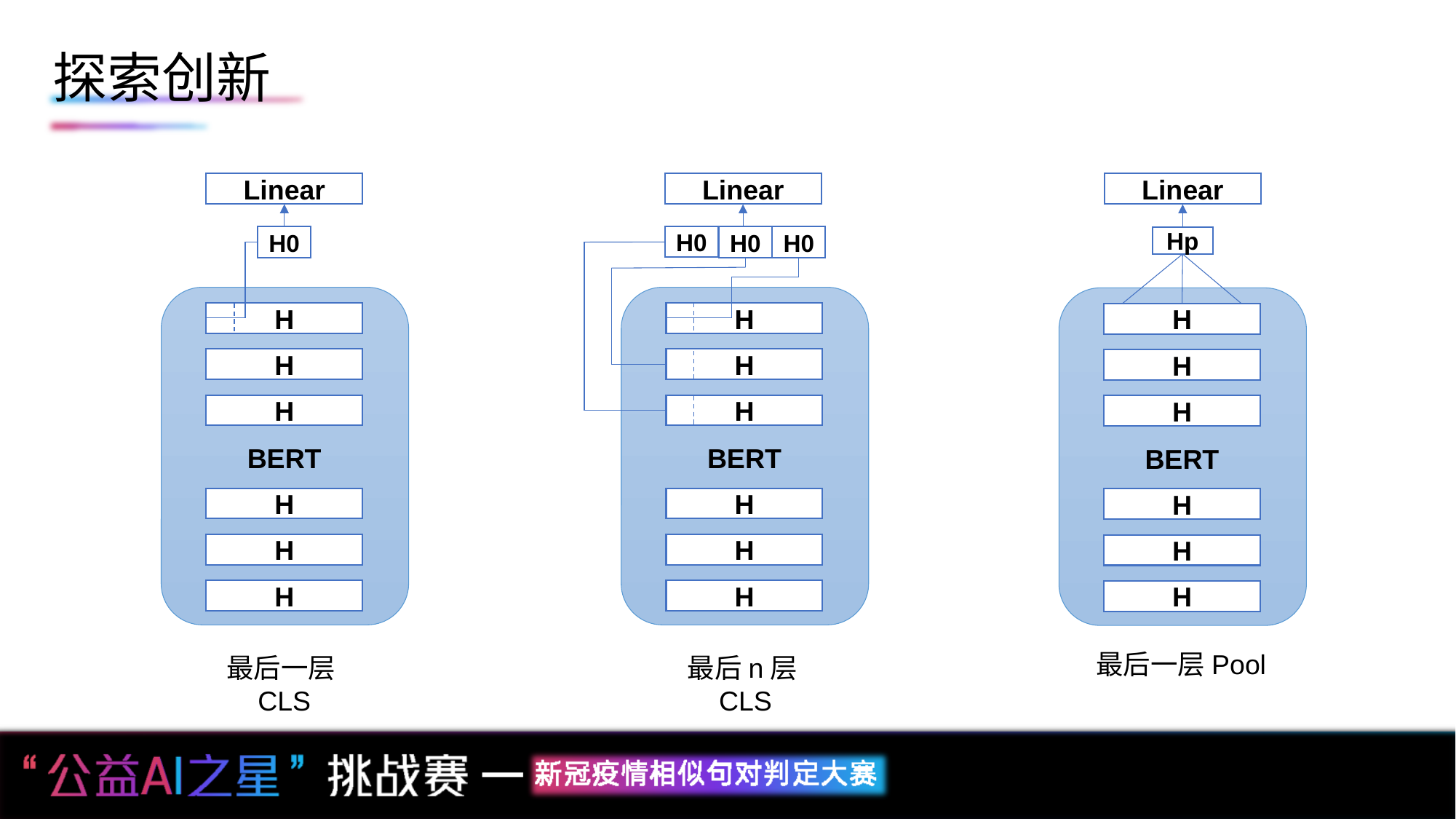

# 探索创新
Linear
H0

H
H
H
BERT
H
H
H
Linear
H0
H0
H0

H
H
H
BERT
H
H
H
Linear
Hp

H
H
H
BERT
H
H
H
最后一层Pool
最后一层CLS
最后n层CLS